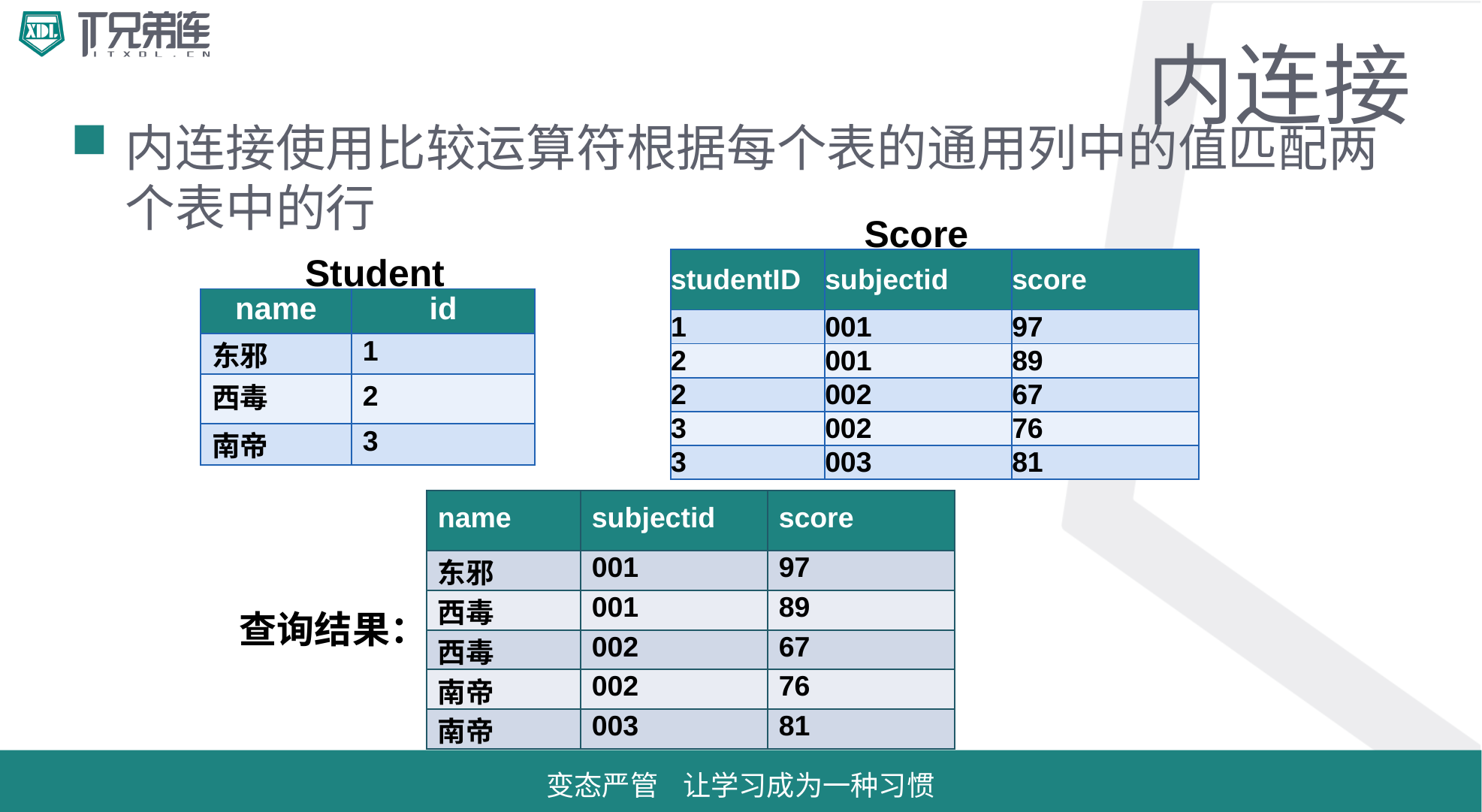

# 内连接
内连接使用比较运算符根据每个表的通用列中的值匹配两个表中的行
Score
Student
| studentID | subjectid | score |
| --- | --- | --- |
| 1 | 001 | 97 |
| 2 | 001 | 89 |
| 2 | 002 | 67 |
| 3 | 002 | 76 |
| 3 | 003 | 81 |
| name | id |
| --- | --- |
| 东邪 | 1 |
| 西毒 | 2 |
| 南帝 | 3 |

| name | subjectid | score |
| --- | --- | --- |
| 东邪 | 001 | 97 |
| 西毒 | 001 | 89 |
| 西毒 | 002 | 67 |
| 南帝 | 002 | 76 |
| 南帝 | 003 | 81 |
查询结果：